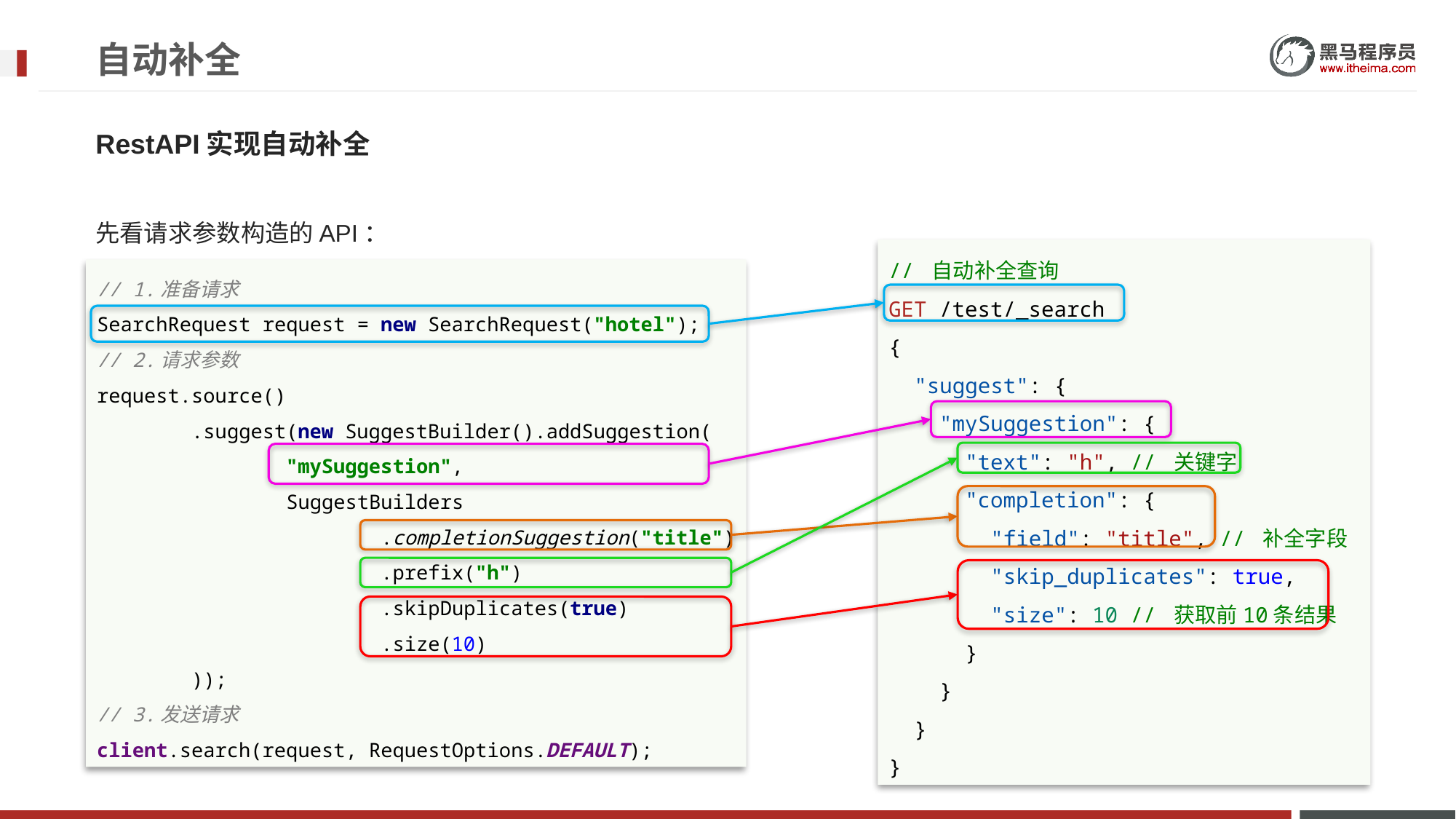

# 自动补全
RestAPI实现自动补全
先看请求参数构造的API：
// 自动补全查询
GET /test/_search
{
  "suggest": {
    "mySuggestion": {
      "text": "h", // 关键字
      "completion": {
        "field": "title", // 补全字段
        "skip_duplicates": true,
        "size": 10 // 获取前10条结果
      }
    }
  }
}
// 1.准备请求
SearchRequest request = new SearchRequest("hotel");
// 2.请求参数
request.source()
        .suggest(new SuggestBuilder().addSuggestion(
                "mySuggestion",
                SuggestBuilders
                        .completionSuggestion("title")
                        .prefix("h")
                        .skipDuplicates(true)
                        .size(10)
        ));
// 3.发送请求
client.search(request, RequestOptions.DEFAULT);